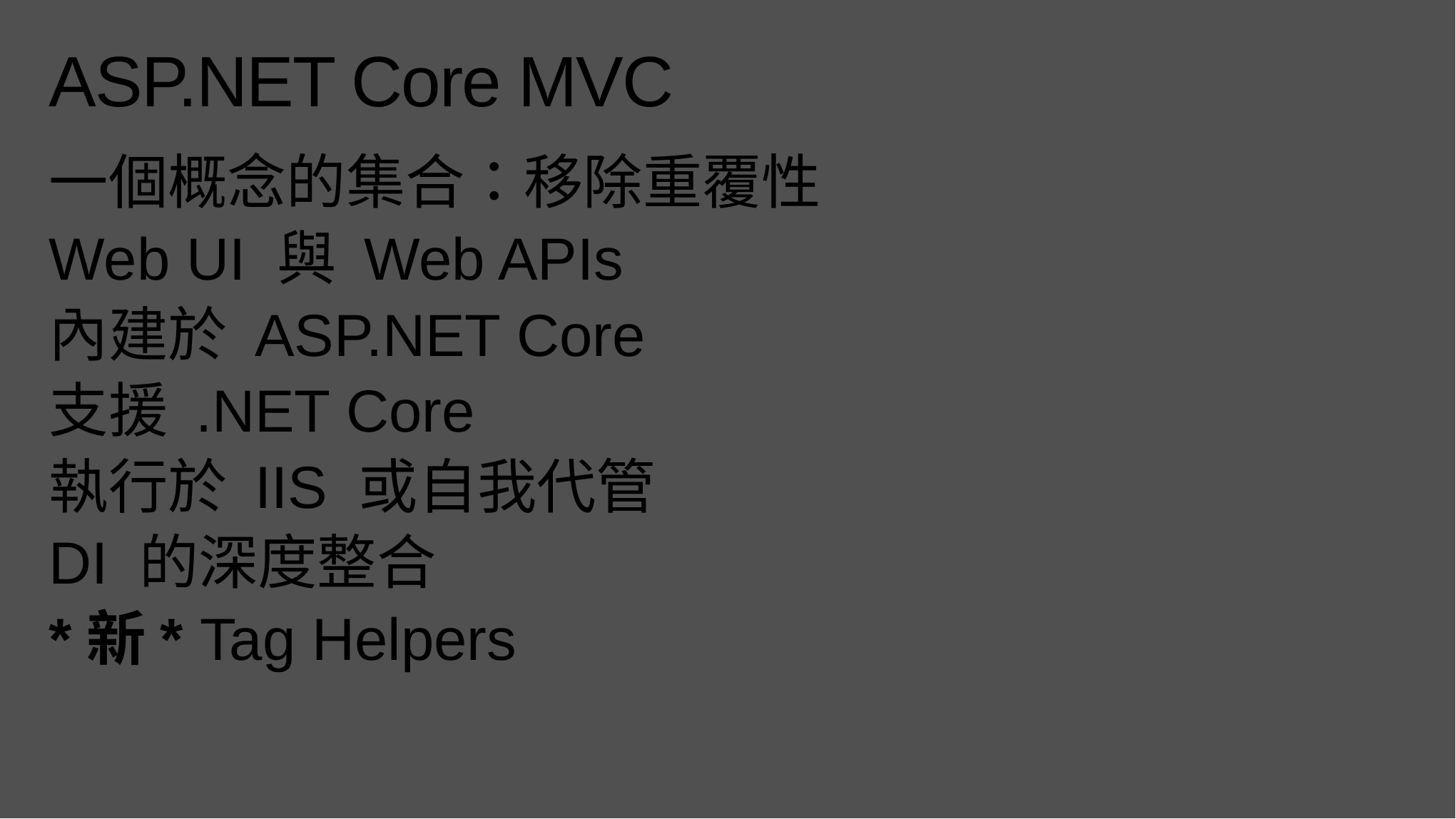

# ASP.NET Core MVC
一個概念的集合：移除重覆性
Web UI 與 Web APIs
內建於 ASP.NET Core
支援 .NET Core
執行於 IIS 或自我代管
DI 的深度整合
*新* Tag Helpers